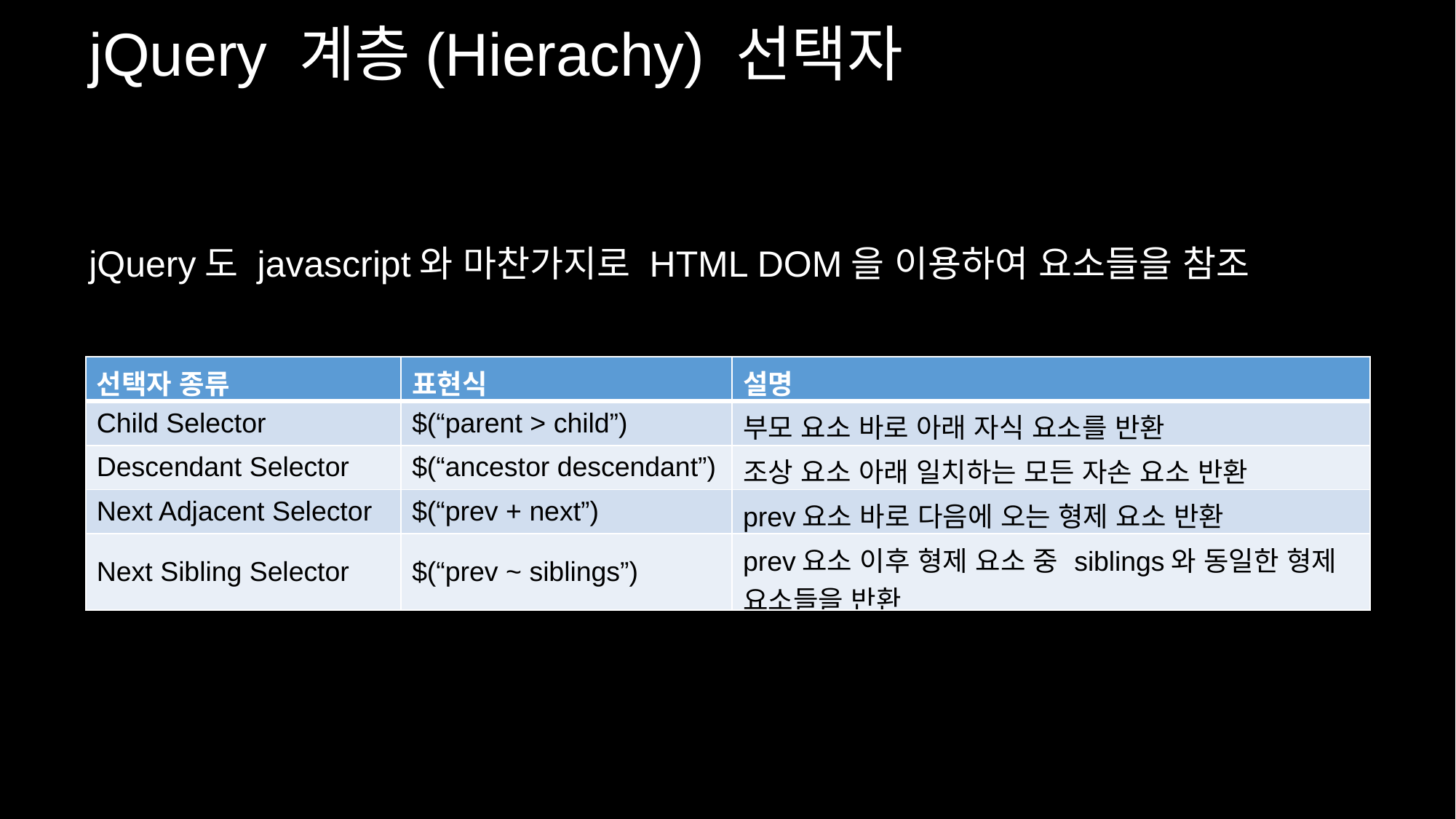

jQuery 계층(Hierachy) 선택자
jQuery도 javascript와 마찬가지로 HTML DOM을 이용하여 요소들을 참조
| 선택자 종류 | 표현식 | 설명 |
| --- | --- | --- |
| Child Selector | $(“parent > child”) | 부모 요소 바로 아래 자식 요소를 반환 |
| Descendant Selector | $(“ancestor descendant”) | 조상 요소 아래 일치하는 모든 자손 요소 반환 |
| Next Adjacent Selector | $(“prev + next”) | prev요소 바로 다음에 오는 형제 요소 반환 |
| Next Sibling Selector | $(“prev ~ siblings”) | prev요소 이후 형제 요소 중 siblings와 동일한 형제 요소들을 반환 |